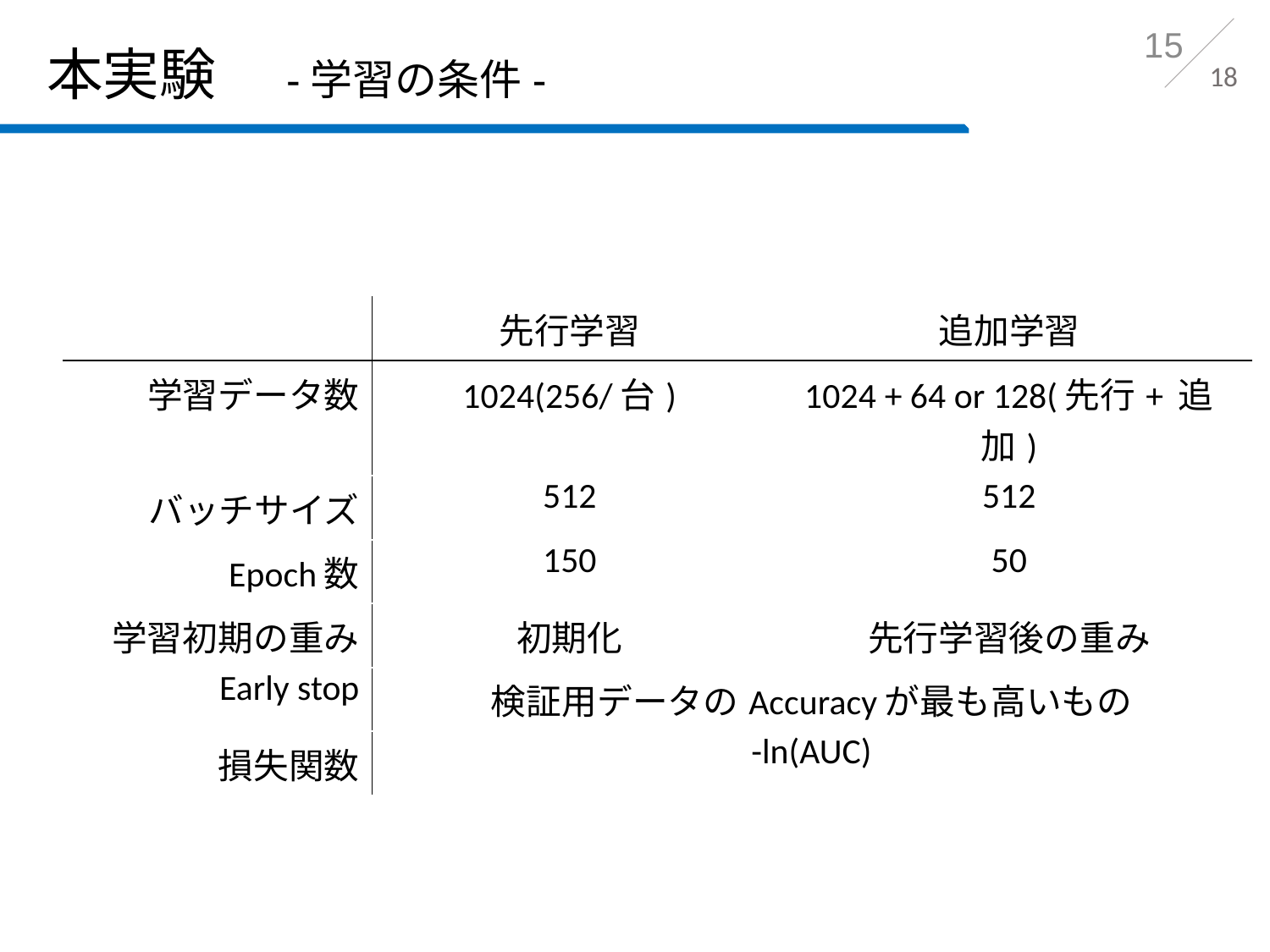

15
本実験　-学習の条件-
18

|  | 先行学習 | 追加学習 |
| --- | --- | --- |
| 学習データ数 | 1024(256/台) | 1024 + 64 or 128(先行+ 追加) |
| バッチサイズ | 512 | 512 |
| Epoch数 | 150 | 50 |
| 学習初期の重み | 初期化 | 先行学習後の重み |
| Early stop | 検証用データのAccuracyが最も高いもの |  |
| 損失関数 | -ln(AUC) |  |